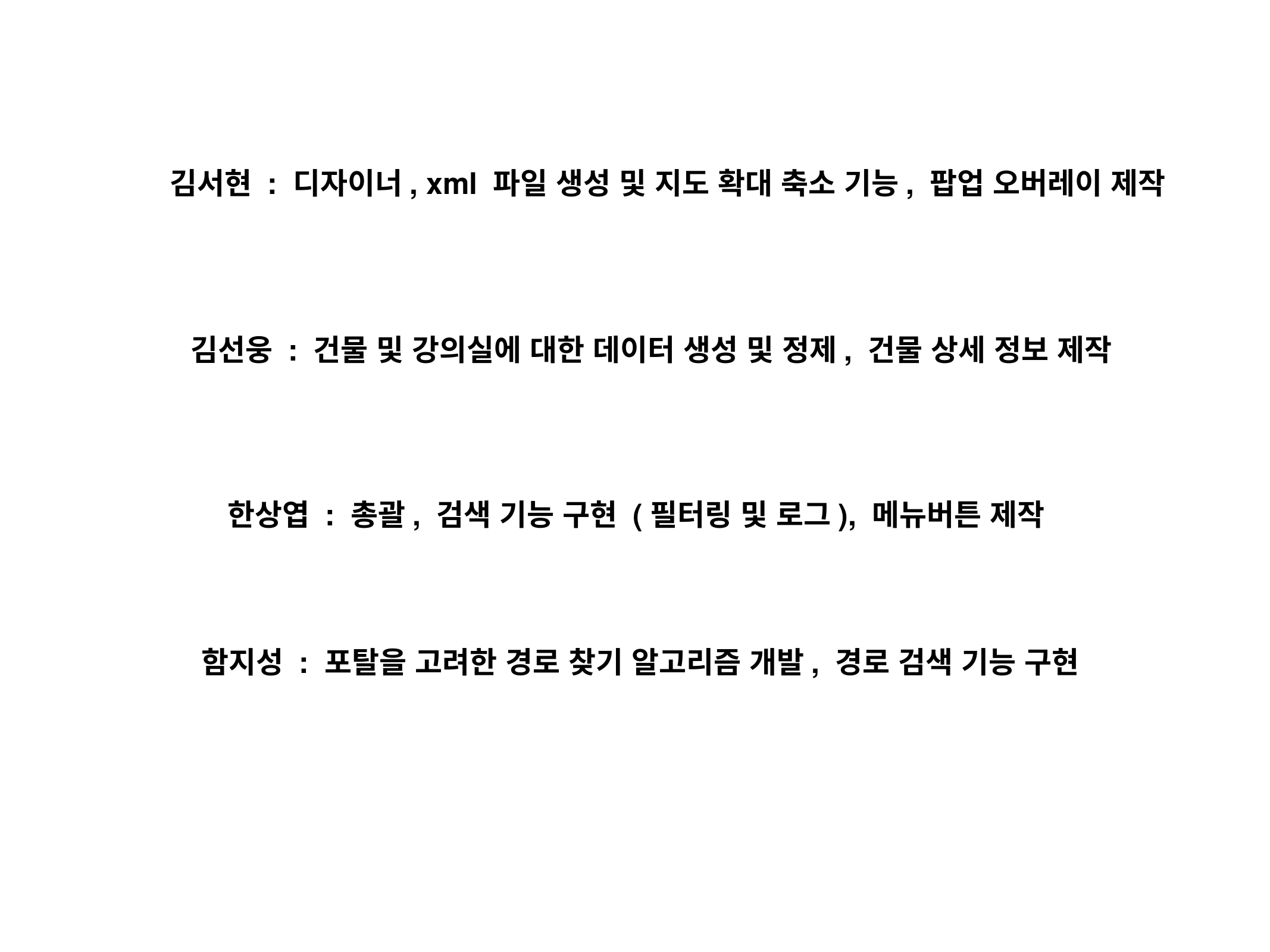

김서현 : 디자이너, xml 파일 생성 및 지도 확대 축소 기능, 팝업 오버레이 제작
김선웅 : 건물 및 강의실에 대한 데이터 생성 및 정제, 건물 상세 정보 제작
한상엽 : 총괄, 검색 기능 구현 (필터링 및 로그), 메뉴버튼 제작
함지성 : 포탈을 고려한 경로 찾기 알고리즘 개발, 경로 검색 기능 구현